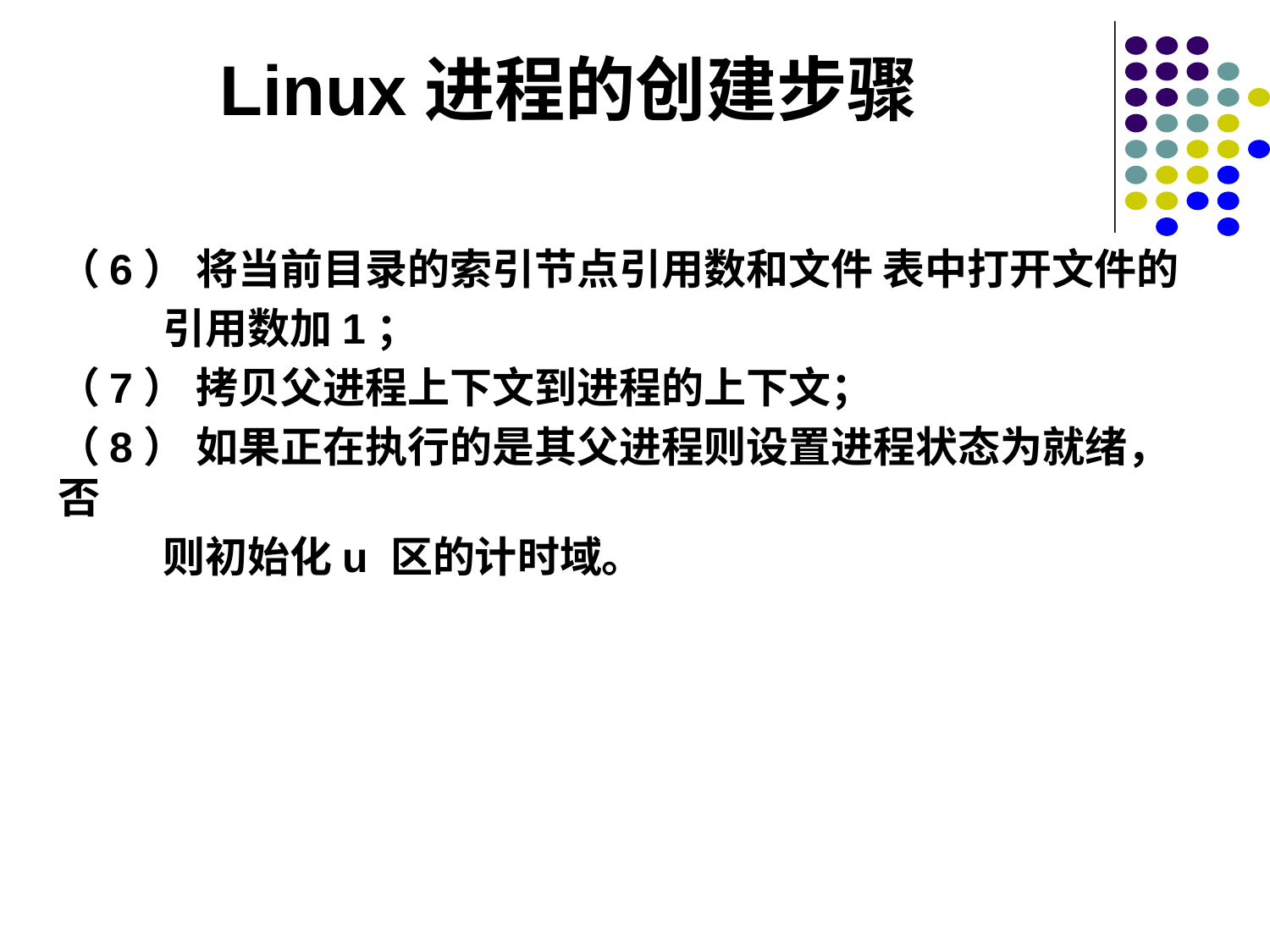

# Linux进程的创建步骤
（6） 将当前目录的索引节点引用数和文件 表中打开文件的
          引用数加1；
（7） 拷贝父进程上下文到进程的上下文；
（8） 如果正在执行的是其父进程则设置进程状态为就绪，否
          则初始化u 区的计时域。